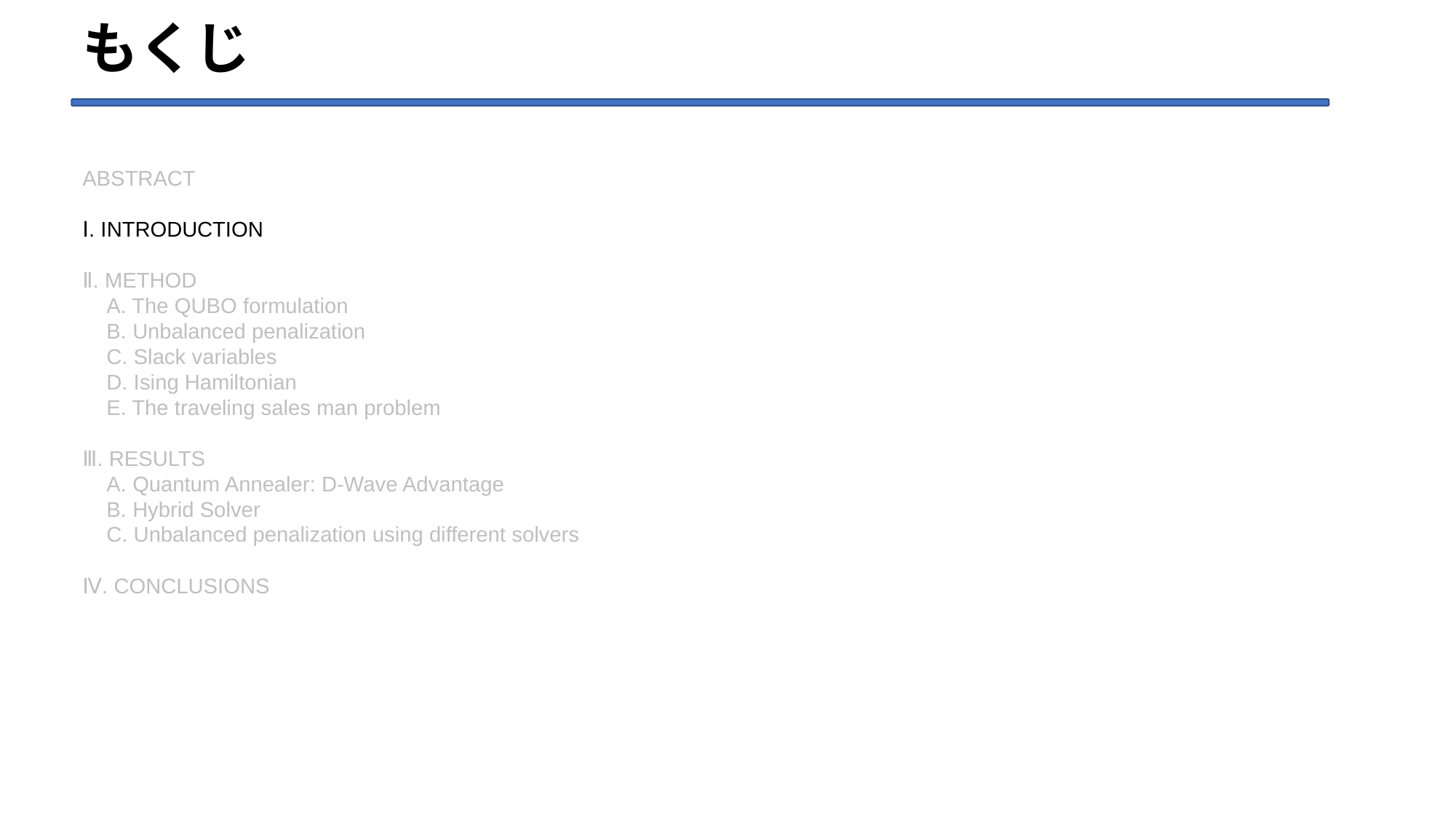

# もくじ

ABSTRACT

Ⅰ. INTRODUCTION

Ⅱ. METHOD
    A. The QUBO formulation
    B. Unbalanced penalization
    C. Slack variables
    D. Ising Hamiltonian
    E. The traveling sales man problem

Ⅲ. RESULTS
    A. Quantum Annealer: D-Wave Advantage
    B. Hybrid Solver
    C. Unbalanced penalization using different solvers

Ⅳ. CONCLUSIONS